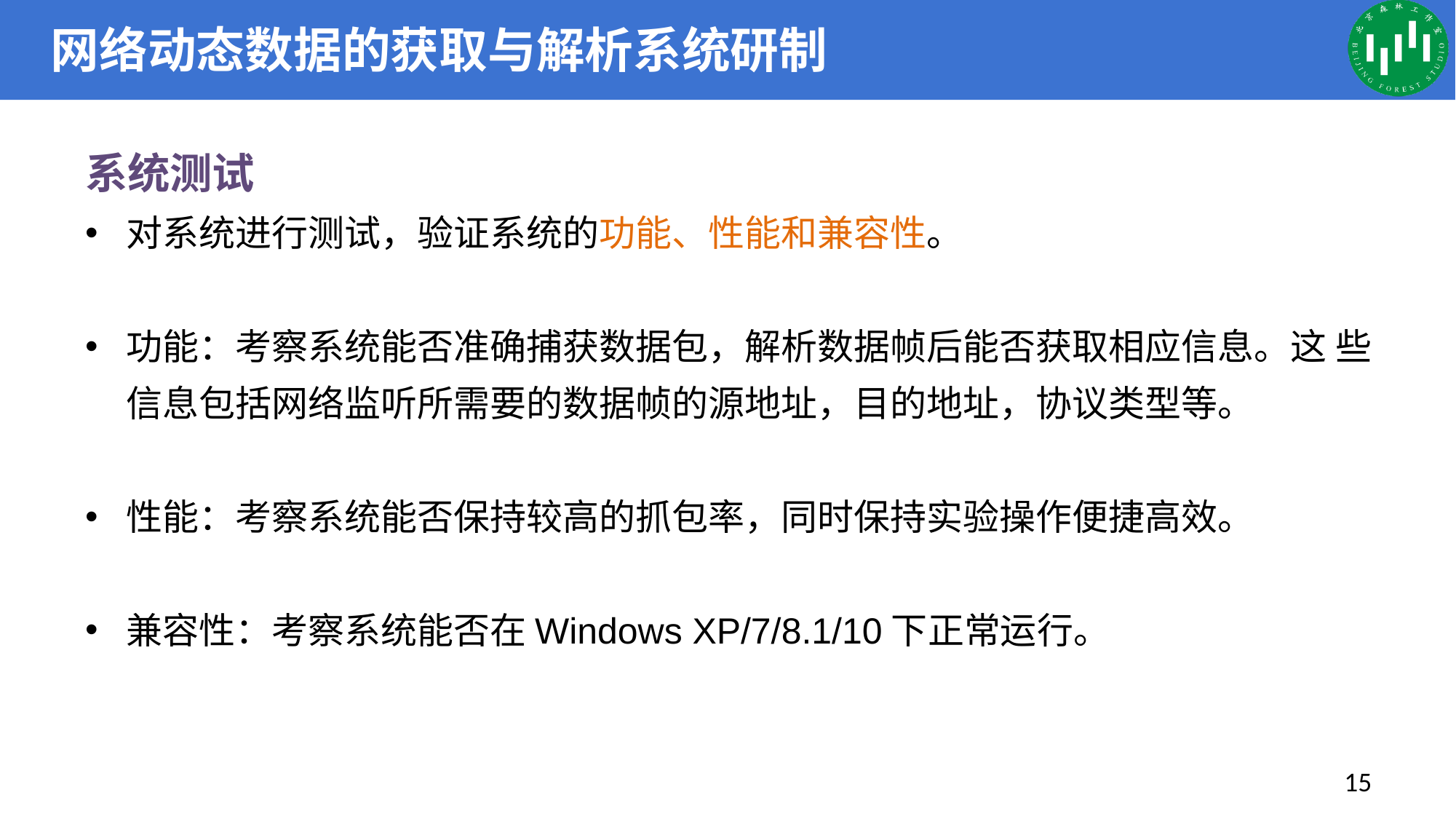

# 网络动态数据的获取与解析系统研制
系统测试
对系统进行测试，验证系统的功能、性能和兼容性。

功能：考察系统能否准确捕获数据包，解析数据帧后能否获取相应信息。这 些信息包括网络监听所需要的数据帧的源地址，目的地址，协议类型等。

性能：考察系统能否保持较高的抓包率，同时保持实验操作便捷高效。

兼容性：考察系统能否在Windows XP/7/8.1/10下正常运行。

15